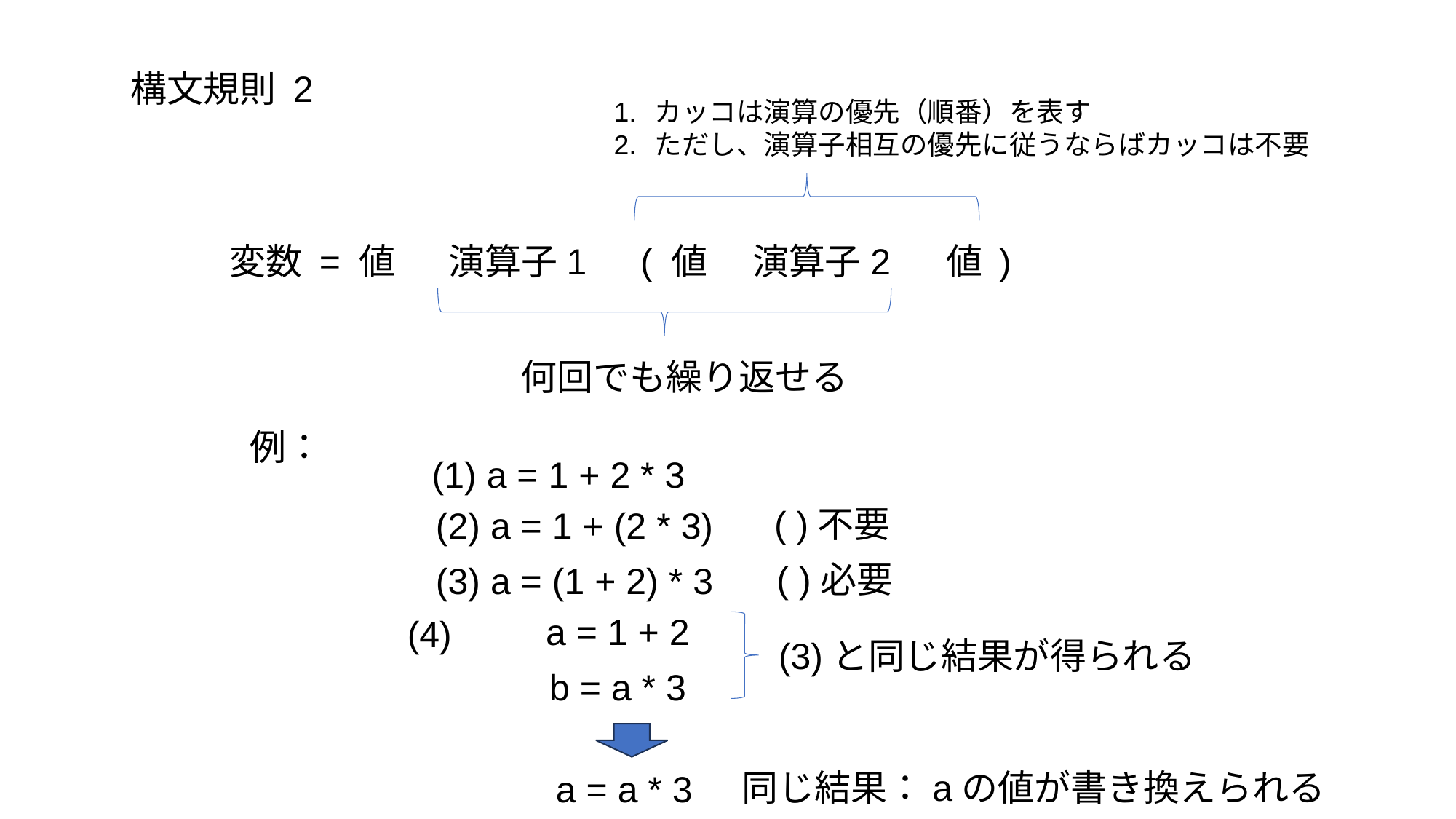

構文規則 2

カッコは演算の優先（順番）を表す
ただし、演算子相互の優先に従うならばカッコは不要
変数 = 値 　 演算子1　( 値　 演算子2 　値 )
何回でも繰り返せる
例：
(1) a = 1 + 2 * 3
( )不要
(2) a = 1 + (2 * 3)
( )必要
(3) a = (1 + 2) * 3
a = 1 + 2
(4)

(3)と同じ結果が得られる
b = a * 3

同じ結果：aの値が書き換えられる
a = a * 3